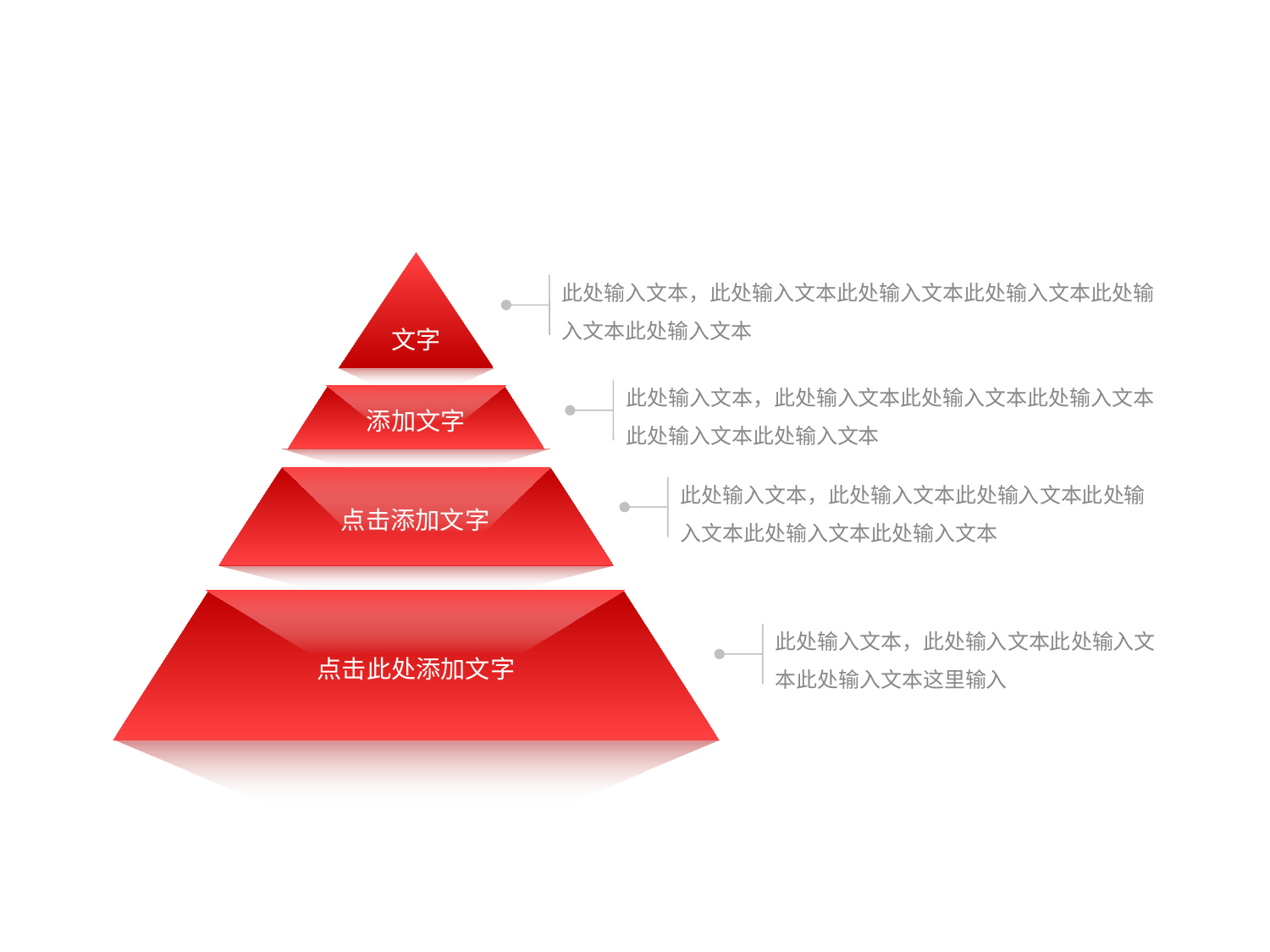

文字

文字

此处输入文本，此处输入文本此处输入文本此处输入文本此处输入文本此处输入文本

此处输入文本，此处输入文本此处输入文本此处输入文本此处输入文本此处输入文本

添加文字

添加文字

点击添加文字

点击添加文字

此处输入文本，此处输入文本此处输入文本此处输入文本此处输入文本此处输入文本

点击此处添加文字

点击此处添加文字

此处输入文本，此处输入文本此处输入文本此处输入文本这里输入